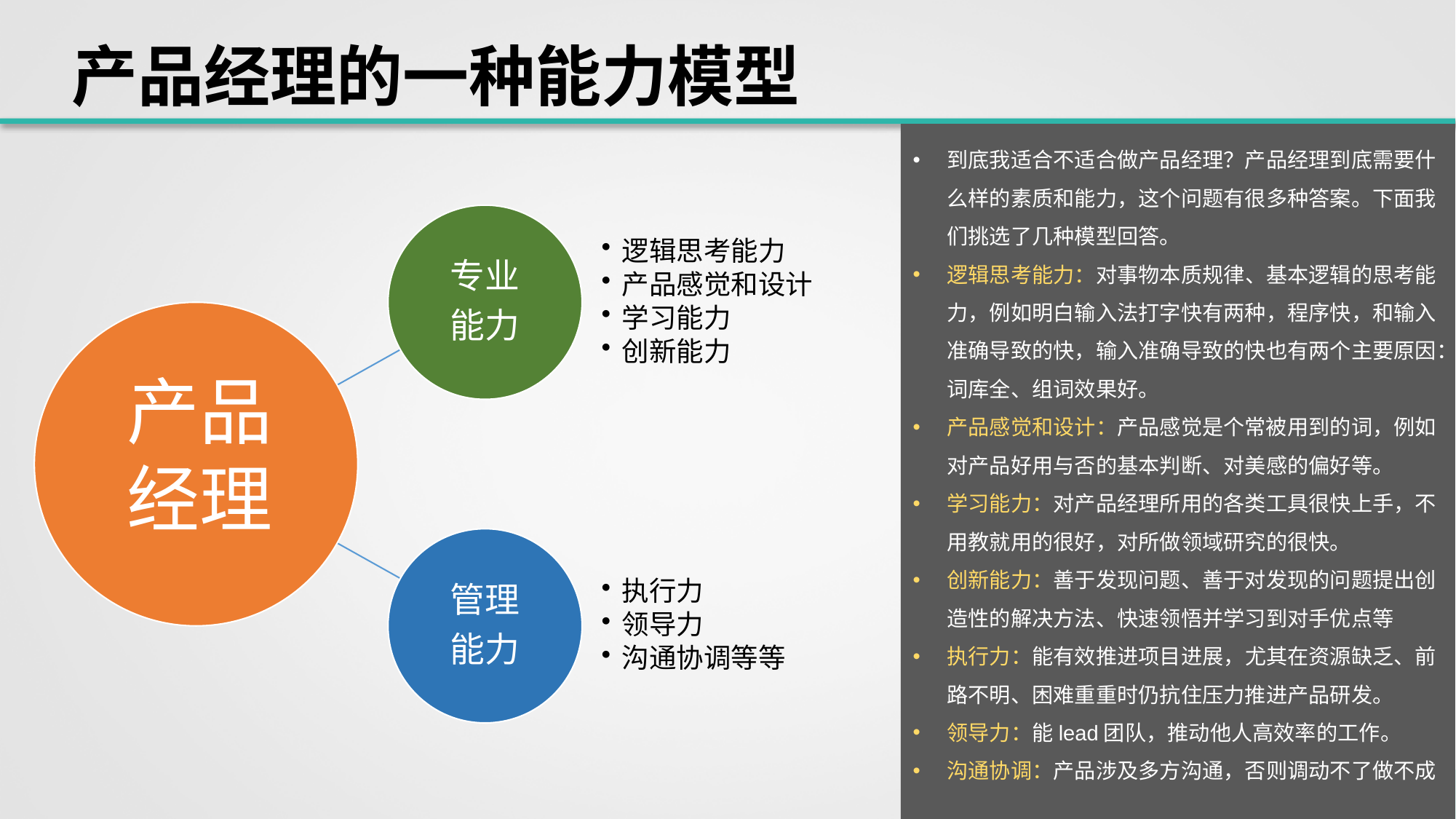

# 产品经理的一种能力模型

到底我适合不适合做产品经理？产品经理到底需要什么样的素质和能力，这个问题有很多种答案。下面我们挑选了几种模型回答。
逻辑思考能力：对事物本质规律、基本逻辑的思考能力，例如明白输入法打字快有两种，程序快，和输入准确导致的快，输入准确导致的快也有两个主要原因：词库全、组词效果好。
产品感觉和设计：产品感觉是个常被用到的词，例如对产品好用与否的基本判断、对美感的偏好等。
学习能力：对产品经理所用的各类工具很快上手，不用教就用的很好，对所做领域研究的很快。
创新能力：善于发现问题、善于对发现的问题提出创造性的解决方法、快速领悟并学习到对手优点等
执行力：能有效推进项目进展，尤其在资源缺乏、前路不明、困难重重时仍抗住压力推进产品研发。
领导力：能lead团队，推动他人高效率的工作。
沟通协调：产品涉及多方沟通，否则调动不了做不成

专业
能力
逻辑思考能力
产品感觉和设计
学习能力
创新能力

产品经理

管理
能力
执行力
领导力
沟通协调等等